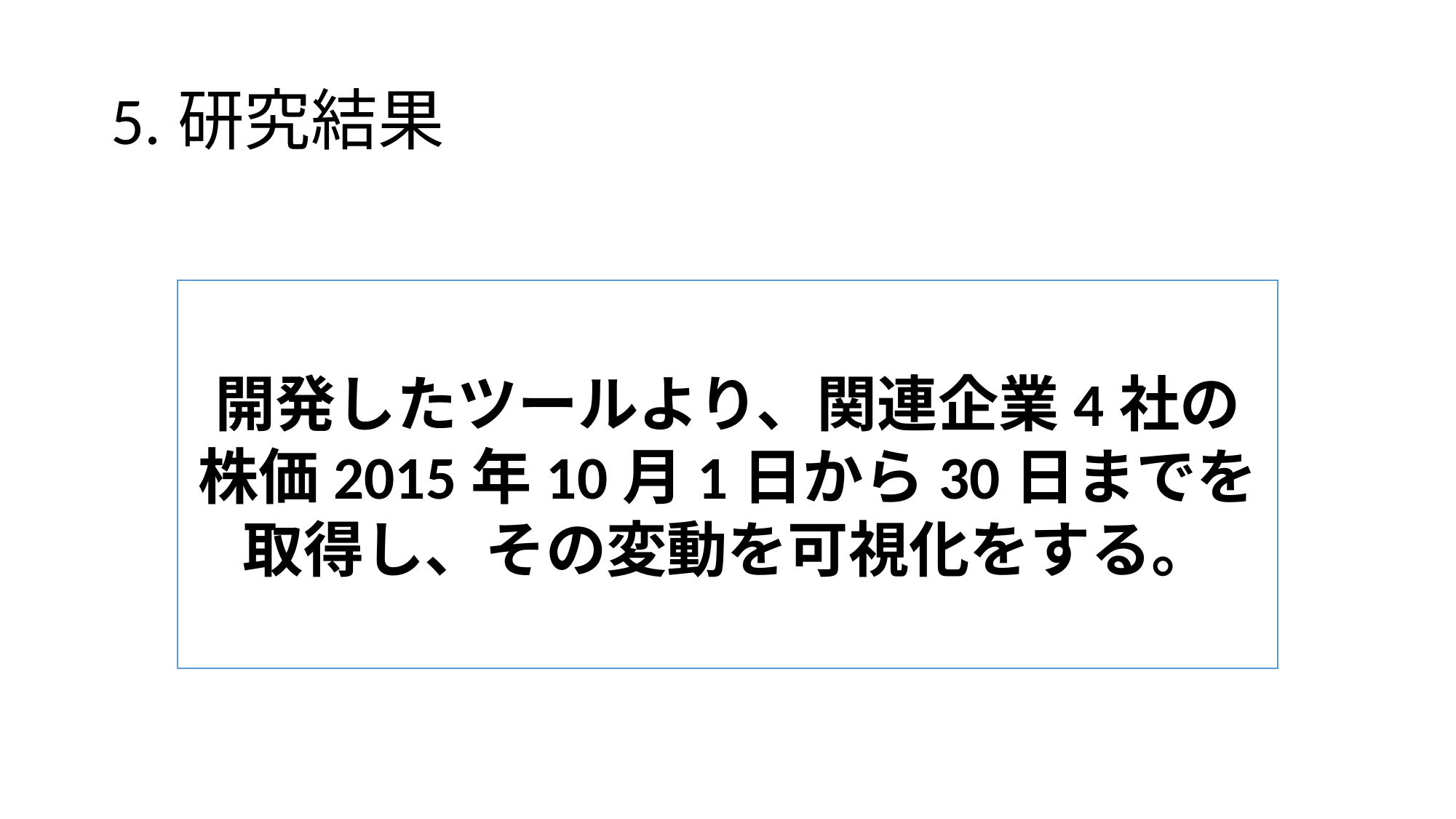

# 5.研究結果
開発したツールより、関連企業4社の
株価2015年10月1日から30日までを取得し、その変動を可視化をする。